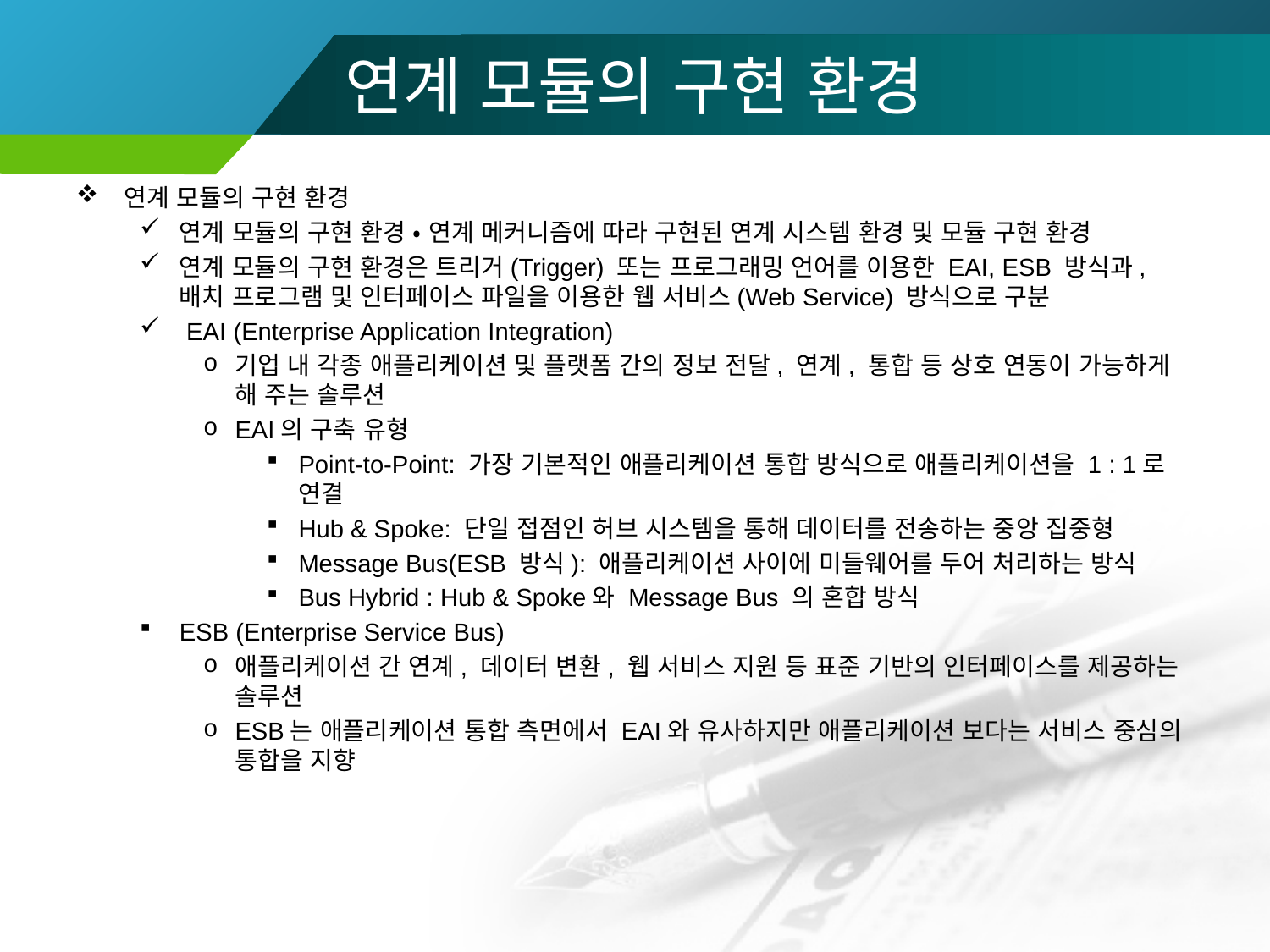

# 연계 모듈의 구현 환경
연계 모듈의 구현 환경
연계 모듈의 구현 환경 • 연계 메커니즘에 따라 구현된 연계 시스템 환경 및 모듈 구현 환경
연계 모듈의 구현 환경은 트리거(Trigger) 또는 프로그래밍 언어를 이용한 EAI, ESB 방식과, 배치 프로그램 및 인터페이스 파일을 이용한 웹 서비스(Web Service) 방식으로 구분
 EAI (Enterprise Application Integration)
기업 내 각종 애플리케이션 및 플랫폼 간의 정보 전달, 연계, 통합 등 상호 연동이 가능하게 해 주는 솔루션
EAI의 구축 유형
Point-to-Point: 가장 기본적인 애플리케이션 통합 방식으로 애플리케이션을 1 : 1로 연결
Hub & Spoke: 단일 접점인 허브 시스템을 통해 데이터를 전송하는 중앙 집중형
Message Bus(ESB 방식): 애플리케이션 사이에 미들웨어를 두어 처리하는 방식
Bus Hybrid : Hub & Spoke와 Message Bus 의 혼합 방식
ESB (Enterprise Service Bus)
애플리케이션 간 연계, 데이터 변환, 웹 서비스 지원 등 표준 기반의 인터페이스를 제공하는 솔루션
ESB는 애플리케이션 통합 측면에서 EAI와 유사하지만 애플리케이션 보다는 서비스 중심의 통합을 지향